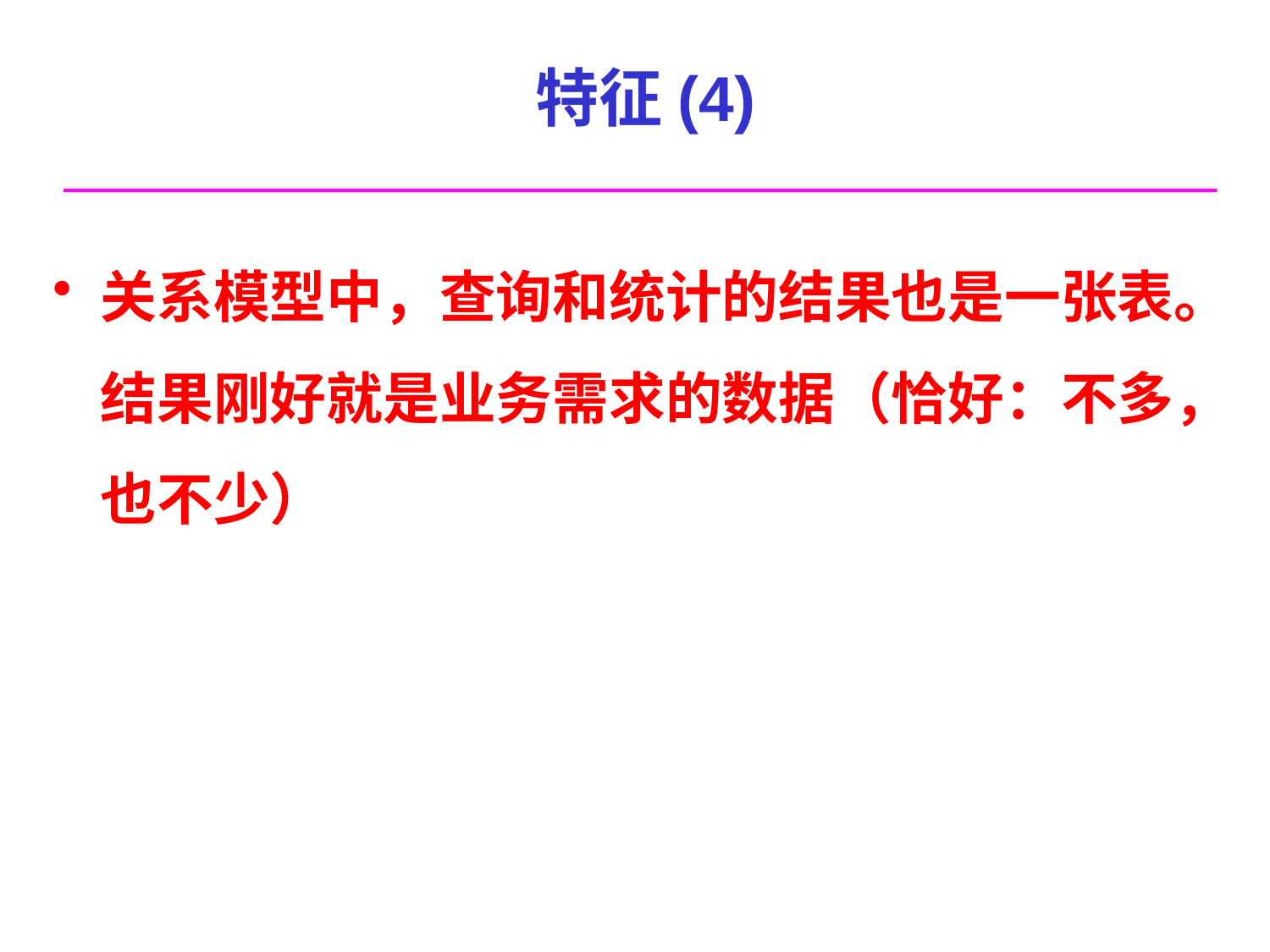

# 特征(4)
关系模型中，查询和统计的结果也是一张表。结果刚好就是业务需求的数据（恰好：不多，也不少）